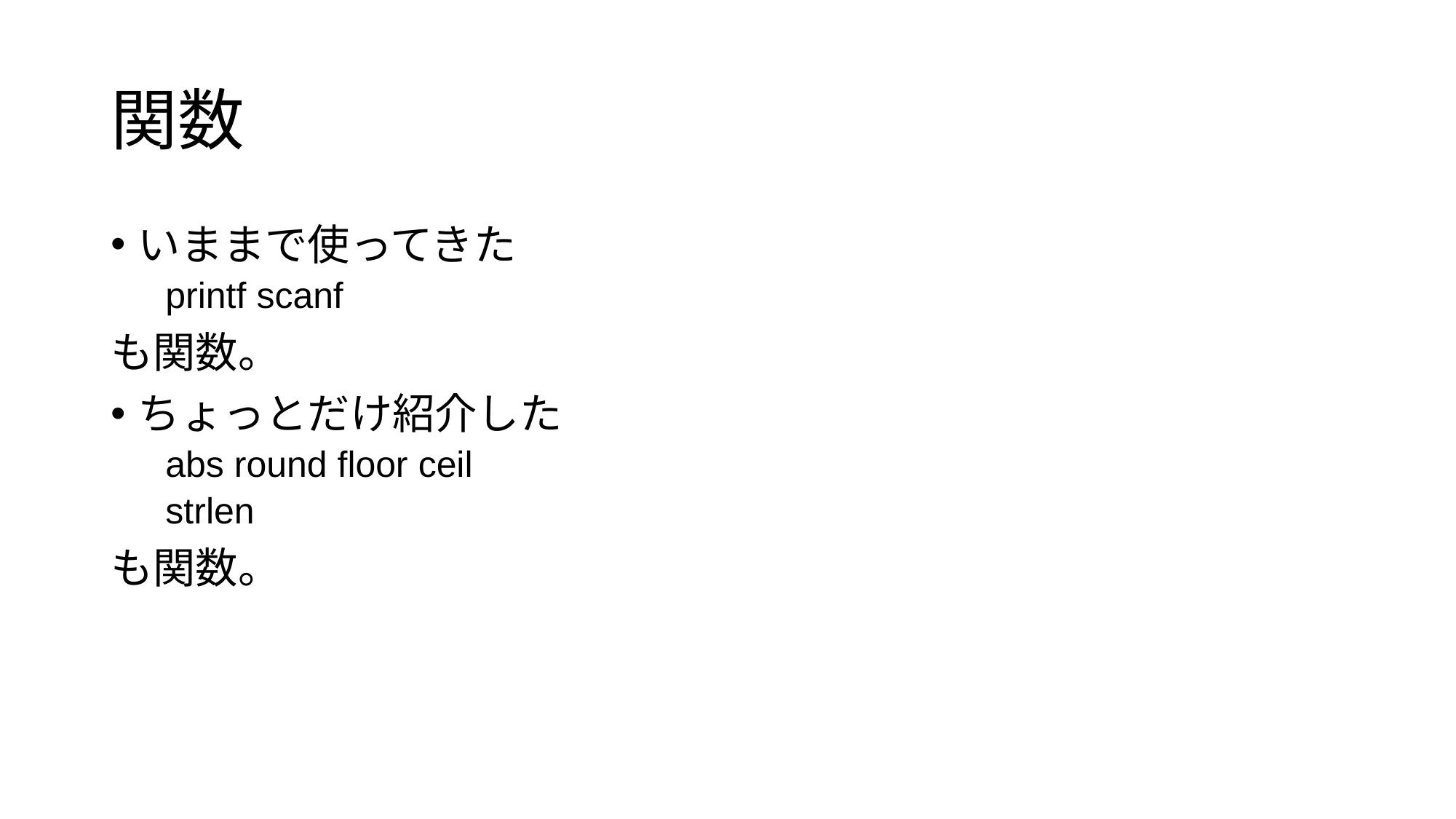

# 関数
いままで使ってきた
printf scanf
も関数。
ちょっとだけ紹介した
abs round floor ceil
strlen
も関数。